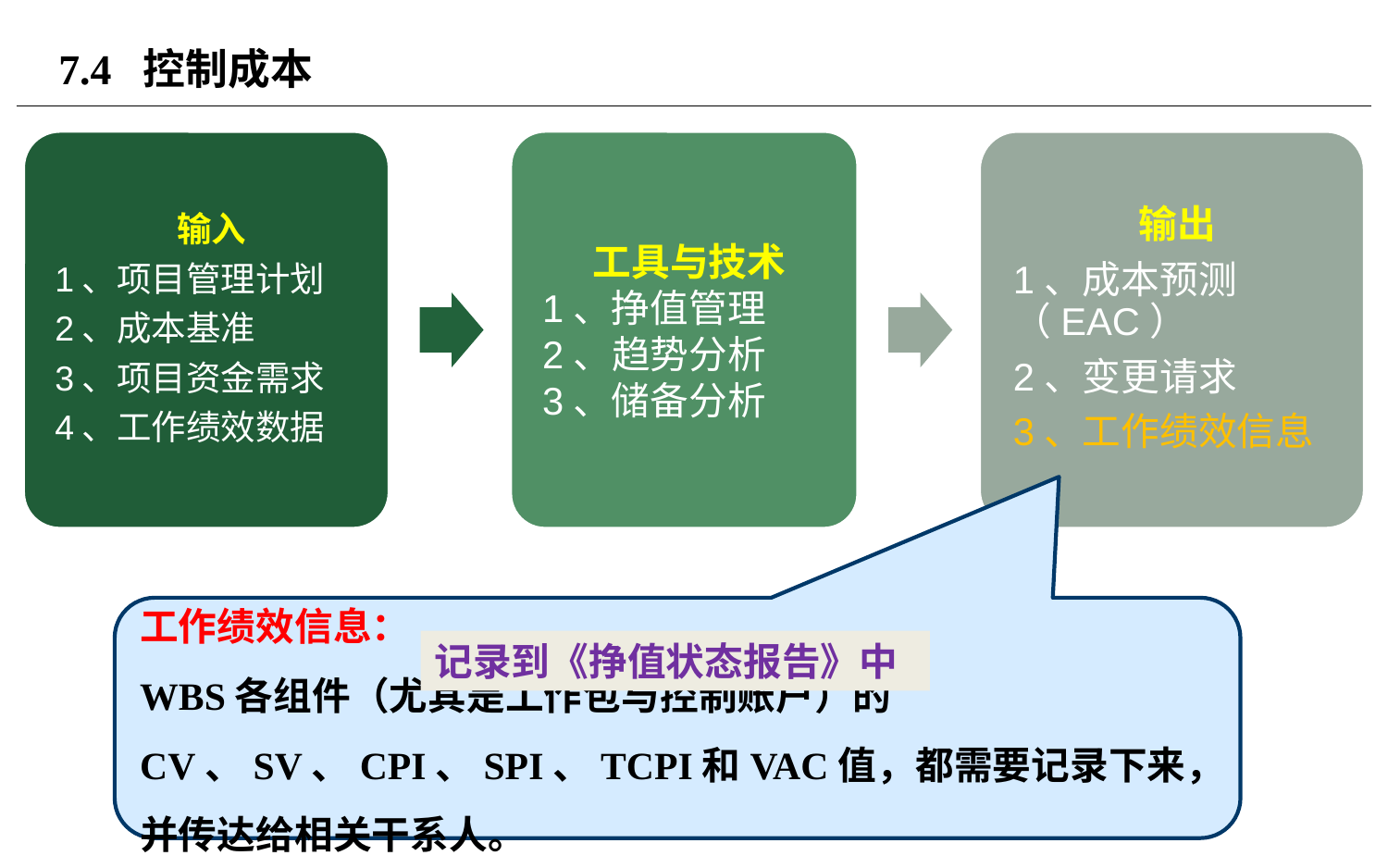

# 7.4  控制成本
输入
1、项目管理计划
2、成本基准
3、项目资金需求
4、工作绩效数据

工具与技术
1、挣值管理
2、趋势分析
3、储备分析

输出
1、成本预测（EAC）
2、变更请求
3、工作绩效信息

工作绩效信息：
WBS各组件（尤其是工作包与控制账户）的CV、SV、CPI、SPI、TCPI和VAC值，都需要记录下来，并传达给相关干系人。
记录到《挣值状态报告》中